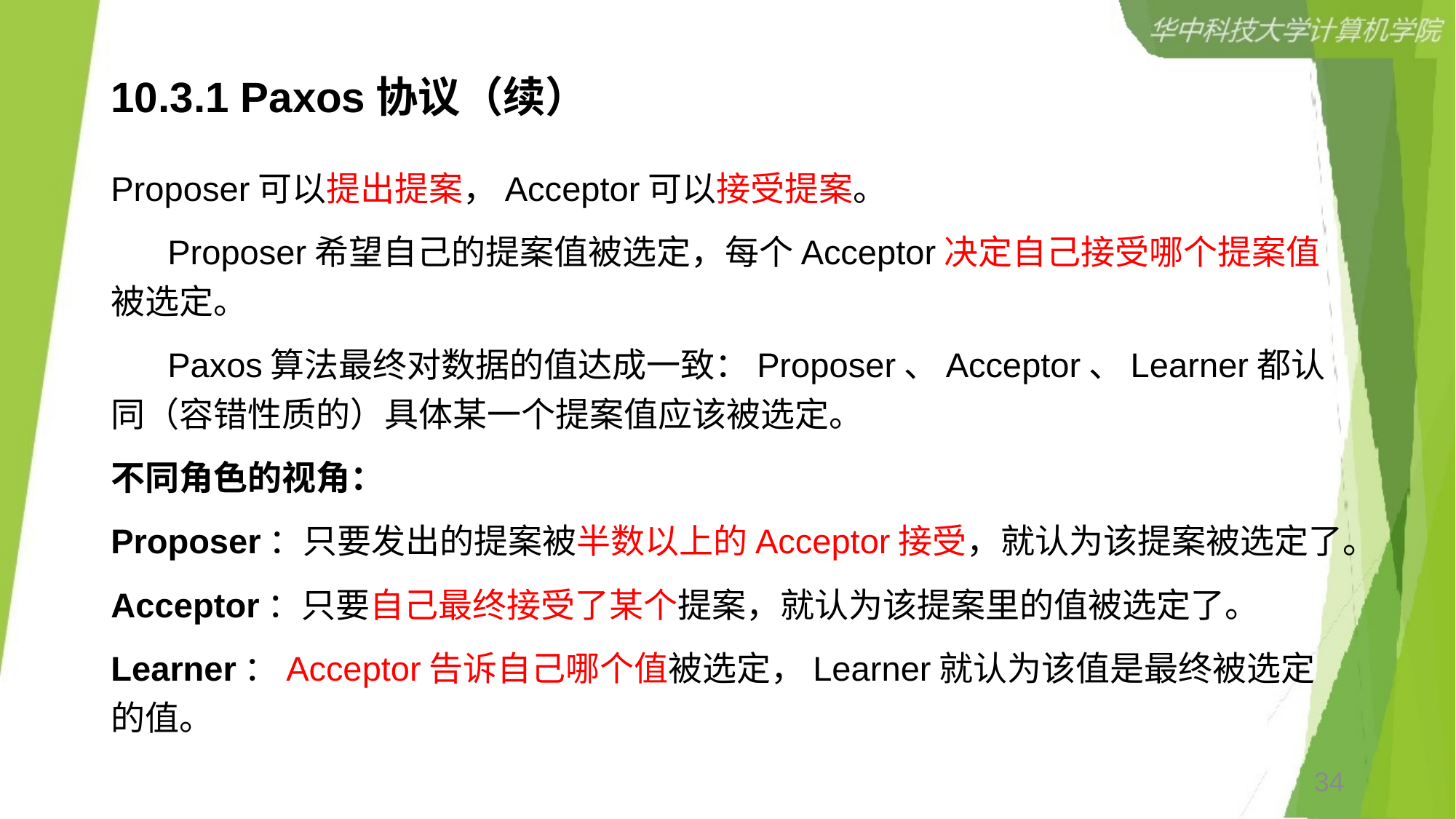

# 10.3.1 Paxos协议（续）
Proposer可以提出提案，Acceptor可以接受提案。
      Proposer希望自己的提案值被选定，每个Acceptor决定自己接受哪个提案值被选定。
      Paxos算法最终对数据的值达成一致：Proposer、Acceptor、Learner都认同（容错性质的）具体某一个提案值应该被选定。
不同角色的视角：
Proposer：只要发出的提案被半数以上的Acceptor接受，就认为该提案被选定了。
Acceptor：只要自己最终接受了某个提案，就认为该提案里的值被选定了。
Learner：Acceptor告诉自己哪个值被选定，Learner就认为该值是最终被选定的值。
34